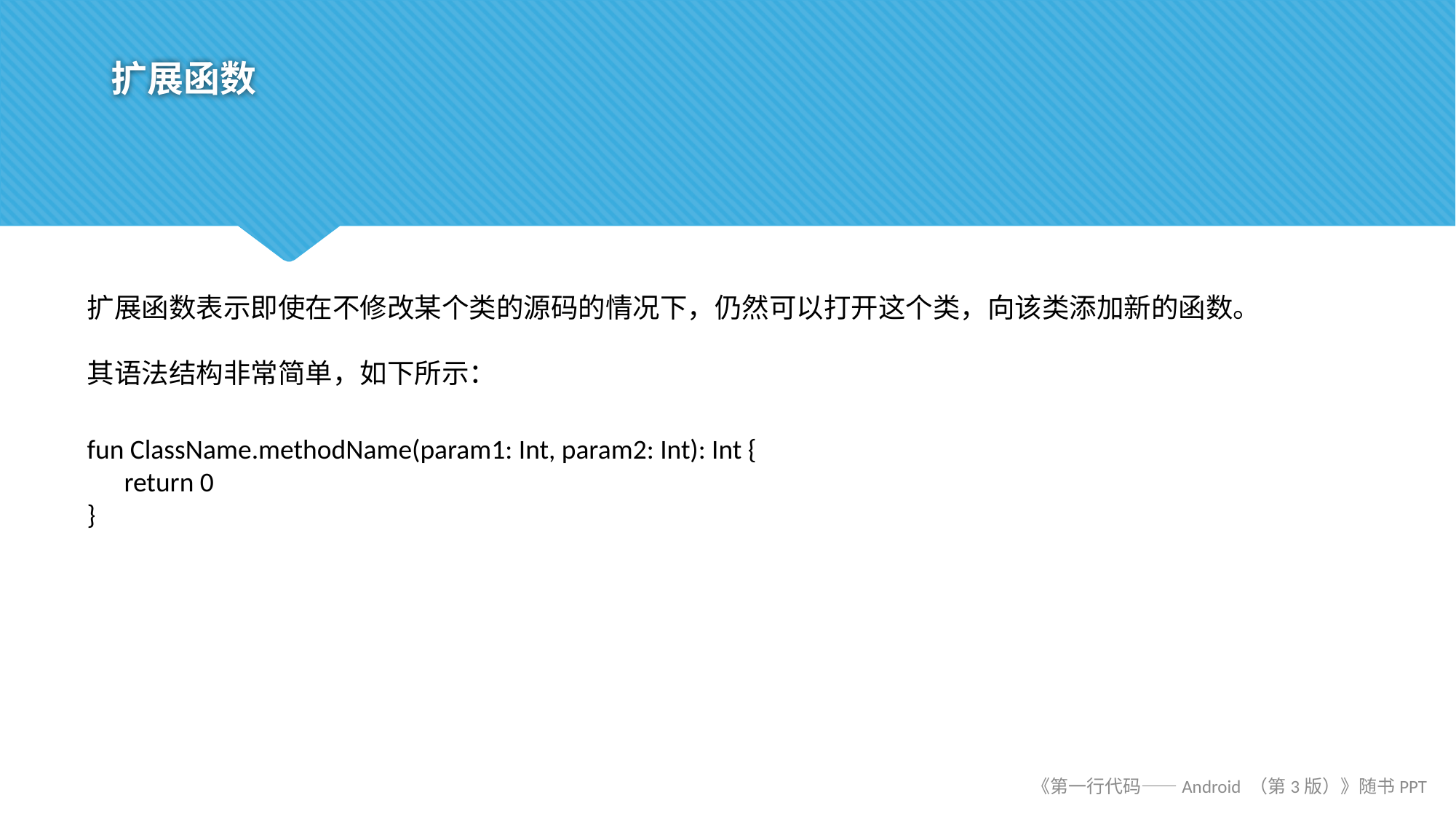

# 扩展函数
扩展函数表示即使在不修改某个类的源码的情况下，仍然可以打开这个类，向该类添加新的函数。

其语法结构非常简单，如下所示：
fun ClassName.methodName(param1: Int, param2: Int): Int {
      return 0
}